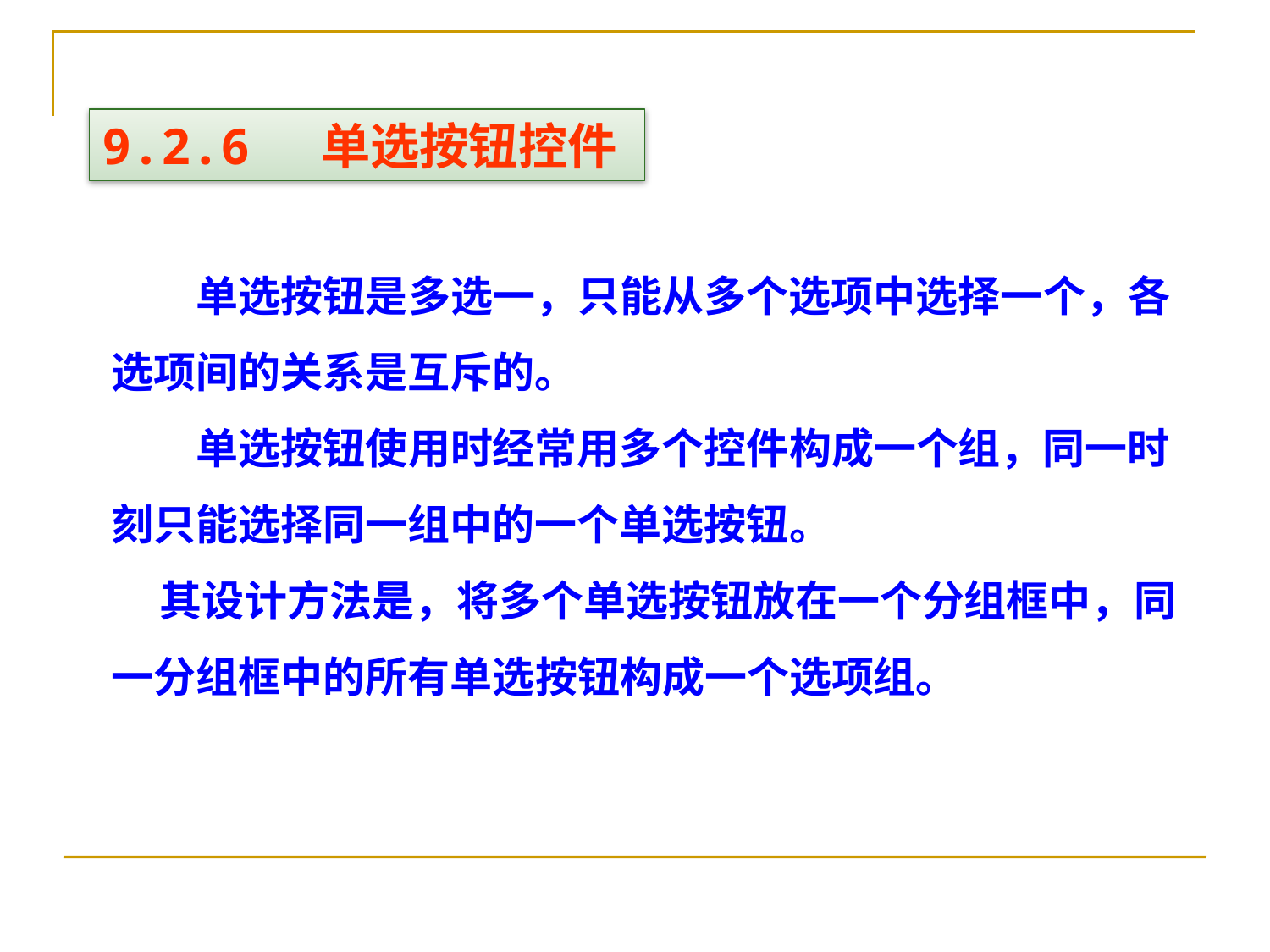

9.2.6  单选按钮控件
　　单选按钮是多选一，只能从多个选项中选择一个，各选项间的关系是互斥的。
　　单选按钮使用时经常用多个控件构成一个组，同一时刻只能选择同一组中的一个单选按钮。
    其设计方法是，将多个单选按钮放在一个分组框中，同一分组框中的所有单选按钮构成一个选项组。